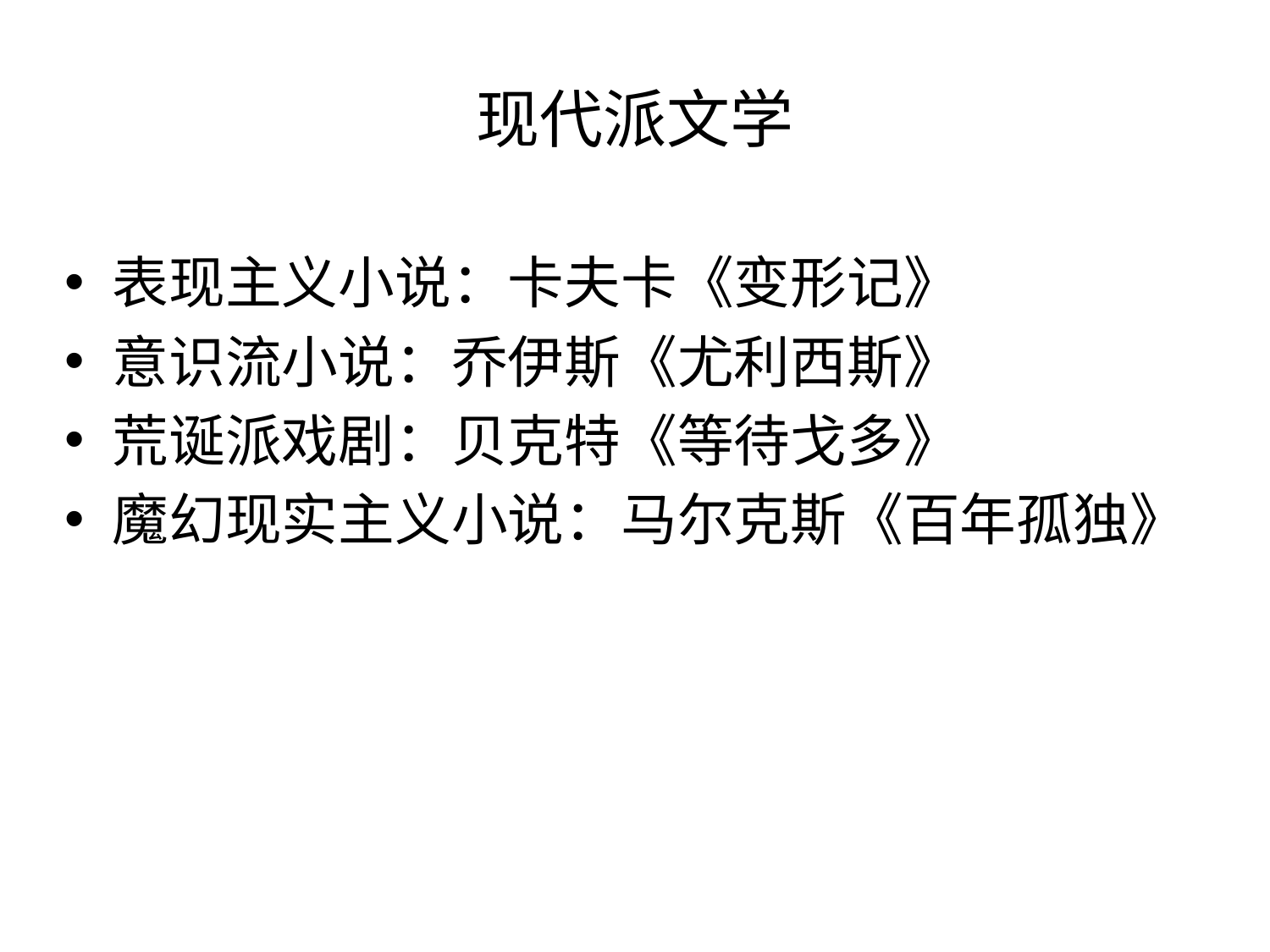

# 现代派文学
表现主义小说：卡夫卡《变形记》
意识流小说：乔伊斯《尤利西斯》
荒诞派戏剧：贝克特《等待戈多》
魔幻现实主义小说：马尔克斯《百年孤独》